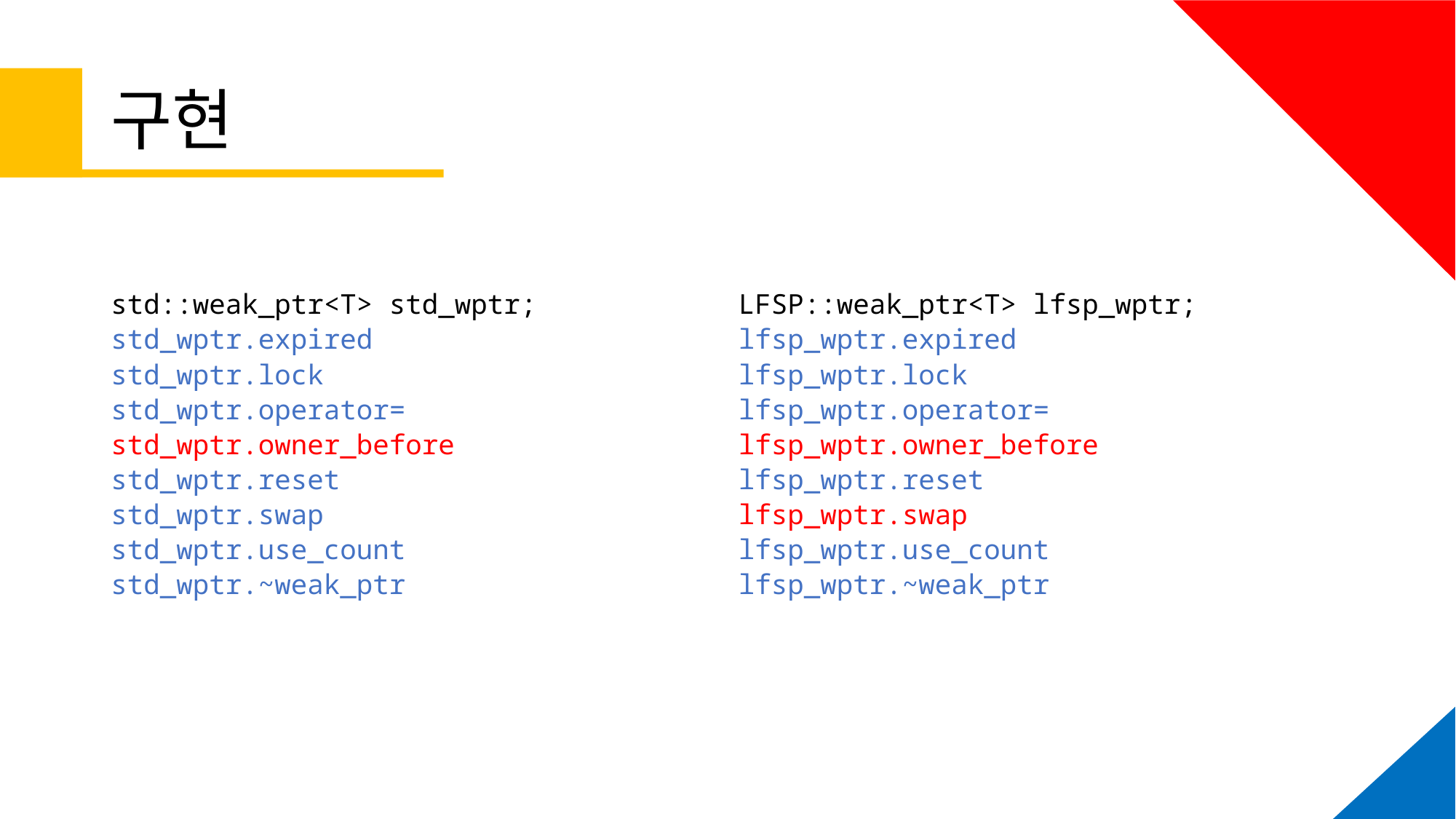

# 구현

std::weak_ptr<T> std_wptr;
std_wptr.expired
std_wptr.lock
std_wptr.operator=
std_wptr.owner_before
std_wptr.reset
std_wptr.swap
std_wptr.use_count
std_wptr.~weak_ptr
LFSP::weak_ptr<T> lfsp_wptr;
lfsp_wptr.expired
lfsp_wptr.lock
lfsp_wptr.operator=
lfsp_wptr.owner_before
lfsp_wptr.reset
lfsp_wptr.swap
lfsp_wptr.use_count
lfsp_wptr.~weak_ptr